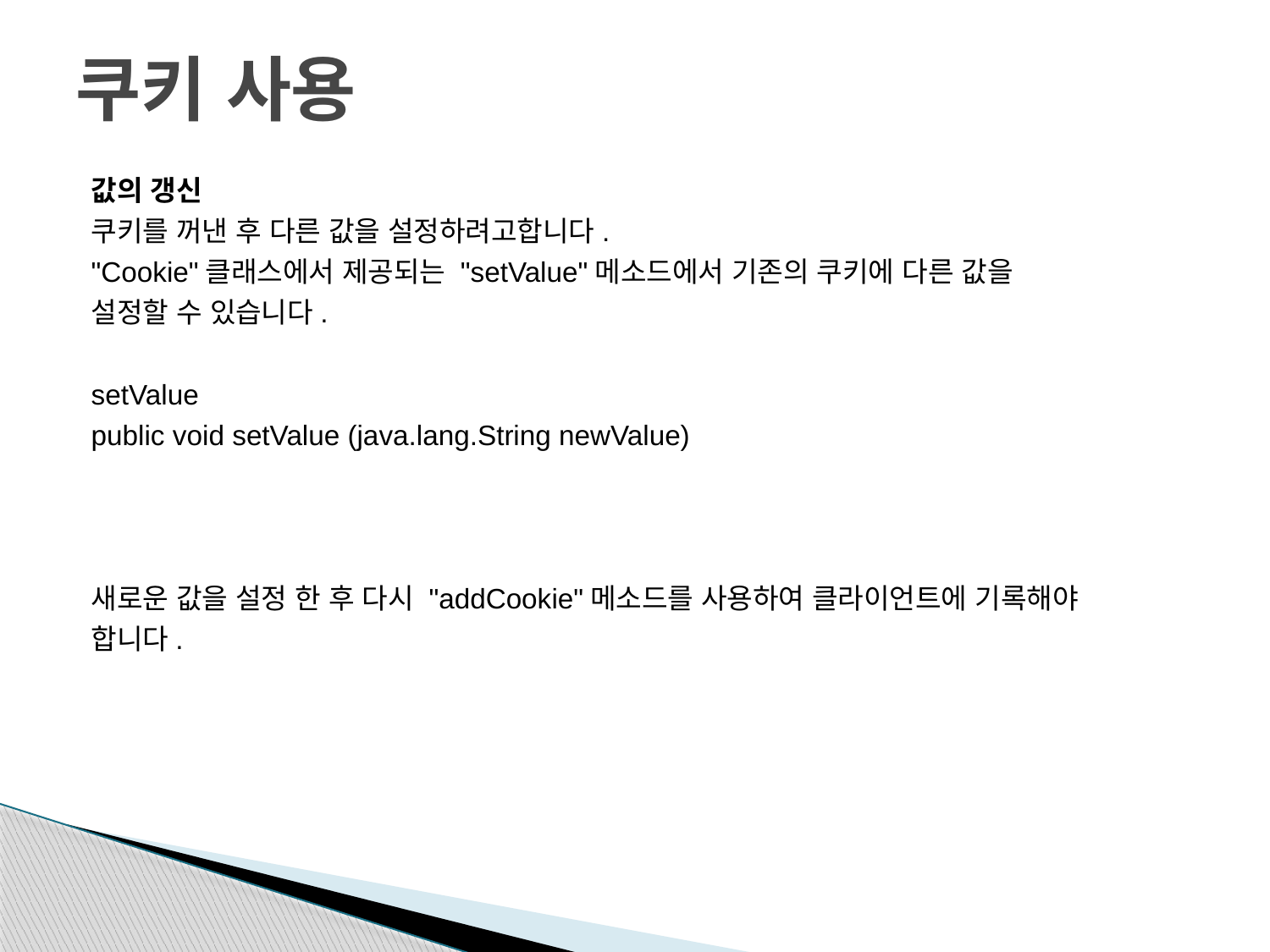

# 쿠키 사용
값의 갱신
쿠키를 꺼낸 후 다른 값을 설정하려고합니다.
"Cookie"클래스에서 제공되는 "setValue"메소드에서 기존의 쿠키에 다른 값을
설정할 수 있습니다.

setValue
public void setValue (java.lang.String newValue)

새로운 값을 설정 한 후 다시 "addCookie"메소드를 사용하여 클라이언트에 기록해야
합니다.